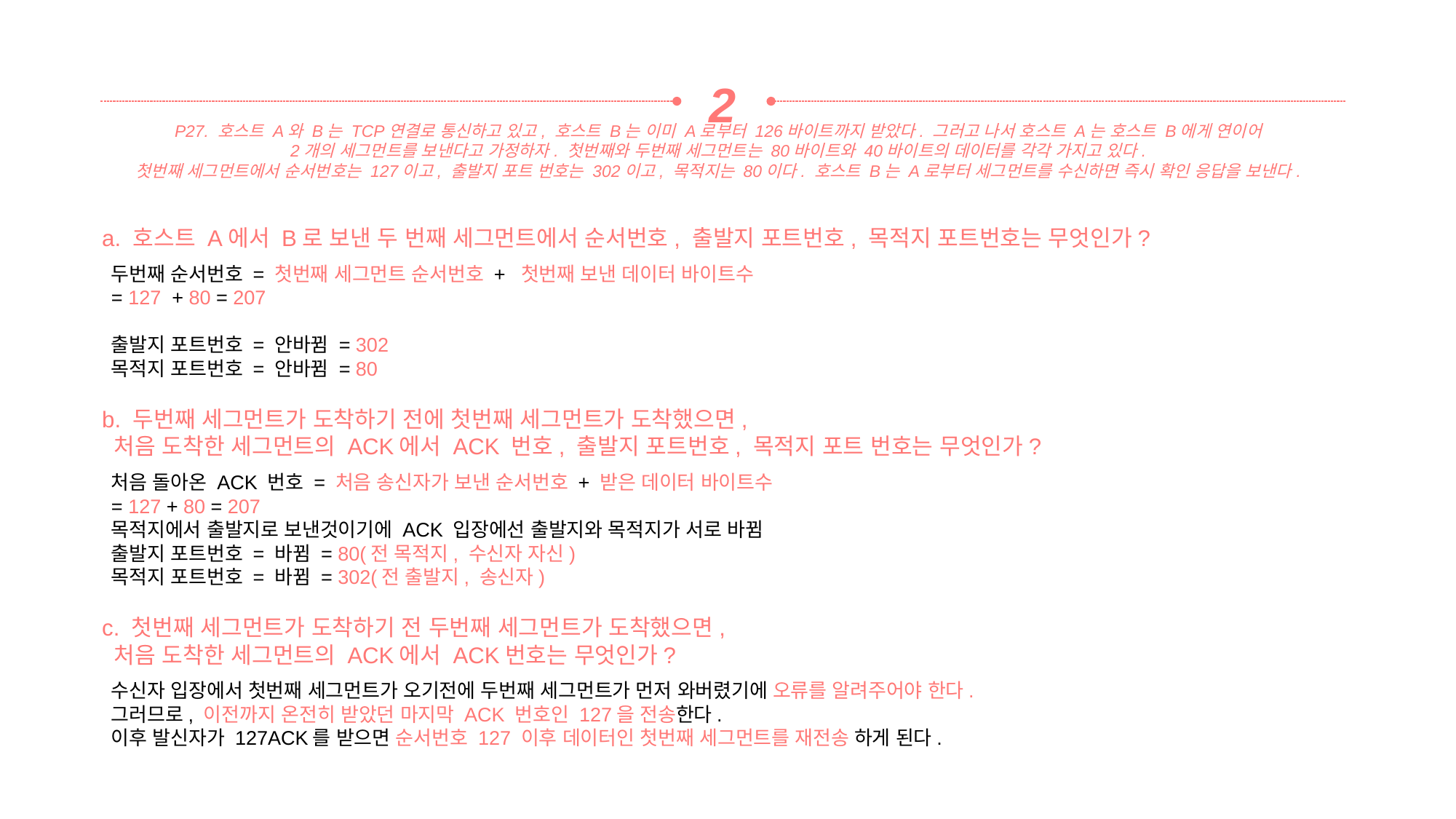

2
P27. 호스트 A와 B는 TCP연결로 통신하고 있고, 호스트 B는 이미 A로부터 126바이트까지 받았다. 그러고 나서 호스트 A는 호스트 B에게 연이어
2개의 세그먼트를 보낸다고 가정하자. 첫번째와 두번째 세그먼트는 80바이트와 40바이트의 데이터를 각각 가지고 있다.
첫번째 세그먼트에서 순서번호는 127이고, 출발지 포트 번호는 302이고, 목적지는 80이다. 호스트 B는 A로부터 세그먼트를 수신하면 즉시 확인 응답을 보낸다.
a. 호스트 A에서 B로 보낸 두 번째 세그먼트에서 순서번호, 출발지 포트번호, 목적지 포트번호는 무엇인가?
두번째 순서번호 = 첫번째 세그먼트 순서번호 +  첫번째 보낸 데이터 바이트수
= 127  + 80 = 207

출발지 포트번호 = 안바뀜 = 302
목적지 포트번호 = 안바뀜 = 80
b. 두번째 세그먼트가 도착하기 전에 첫번째 세그먼트가 도착했으면,
 처음 도착한 세그먼트의 ACK에서 ACK 번호, 출발지 포트번호, 목적지 포트 번호는 무엇인가?
처음 돌아온 ACK 번호 = 처음 송신자가 보낸 순서번호 + 받은 데이터 바이트수
= 127 + 80 = 207
목적지에서 출발지로 보낸것이기에 ACK 입장에선 출발지와 목적지가 서로 바뀜
출발지 포트번호 = 바뀜 = 80(전 목적지, 수신자 자신)
목적지 포트번호 = 바뀜 = 302(전 출발지, 송신자)
c. 첫번째 세그먼트가 도착하기 전 두번째 세그먼트가 도착했으면,
 처음 도착한 세그먼트의 ACK에서 ACK번호는 무엇인가?
수신자 입장에서 첫번째 세그먼트가 오기전에 두번째 세그먼트가 먼저 와버렸기에 오류를 알려주어야 한다.
그러므로, 이전까지 온전히 받았던 마지막 ACK 번호인 127을 전송한다.
이후 발신자가 127ACK를 받으면 순서번호 127 이후 데이터인 첫번째 세그먼트를 재전송 하게 된다.